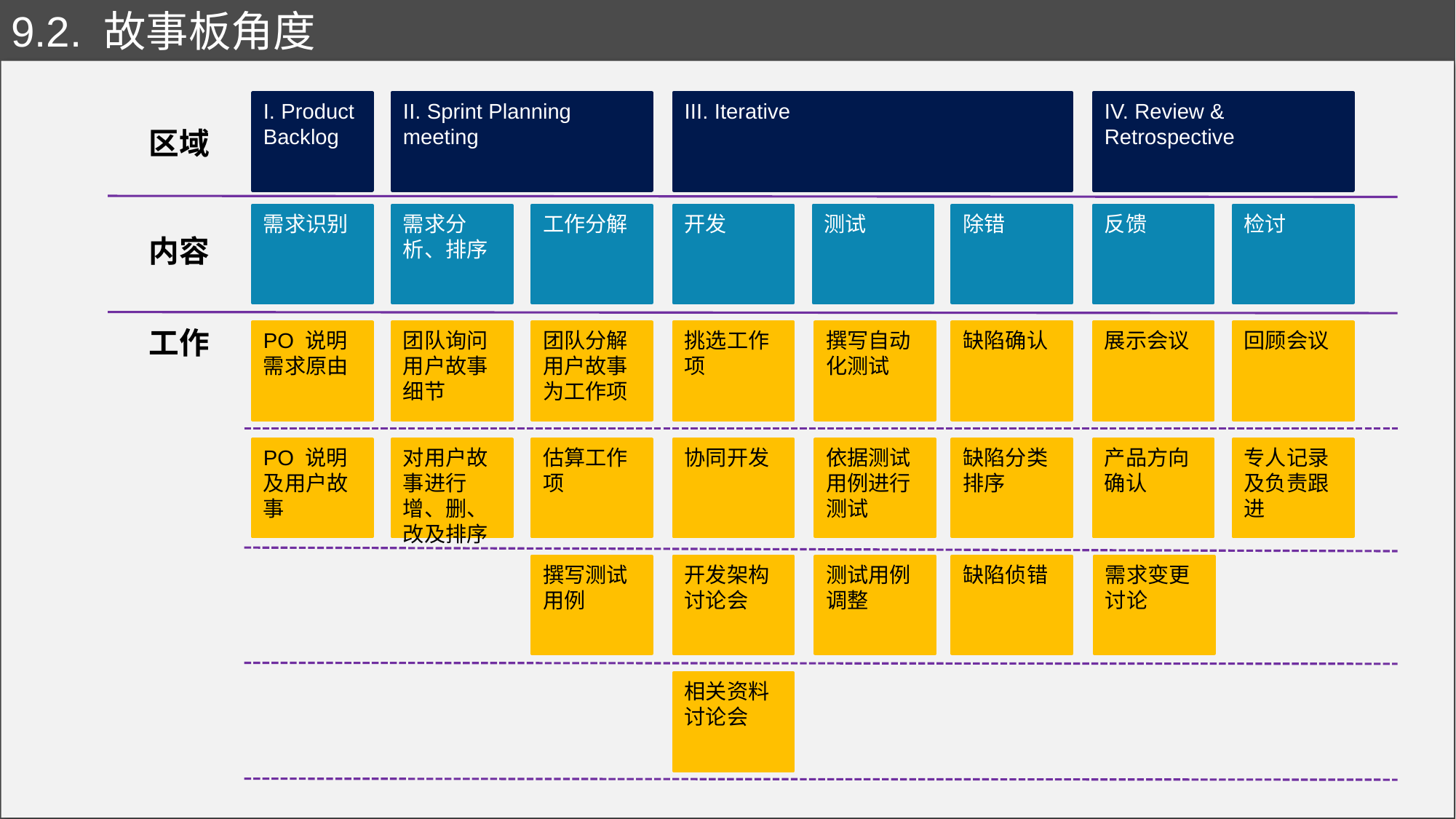

# 9.2. 故事板角度
I. Product Backlog
II. Sprint Planning meeting
III. Iterative
IV. Review & Retrospective
区域
需求识别
需求分析、排序
工作分解
开发
测试
除错
反馈
检讨
内容
工作
PO 说明需求原由
团队询问用户故事细节
团队分解用户故事为工作项
挑选工作项
撰写自动化测试
缺陷确认
展示会议
回顾会议
PO 说明及用户故事
对用户故事进行增、删、改及排序
估算工作项
协同开发
依据测试用例进行测试
缺陷分类排序
产品方向确认
专人记录及负责跟进
撰写测试用例
开发架构讨论会
测试用例调整
缺陷侦错
需求变更讨论
相关资料讨论会